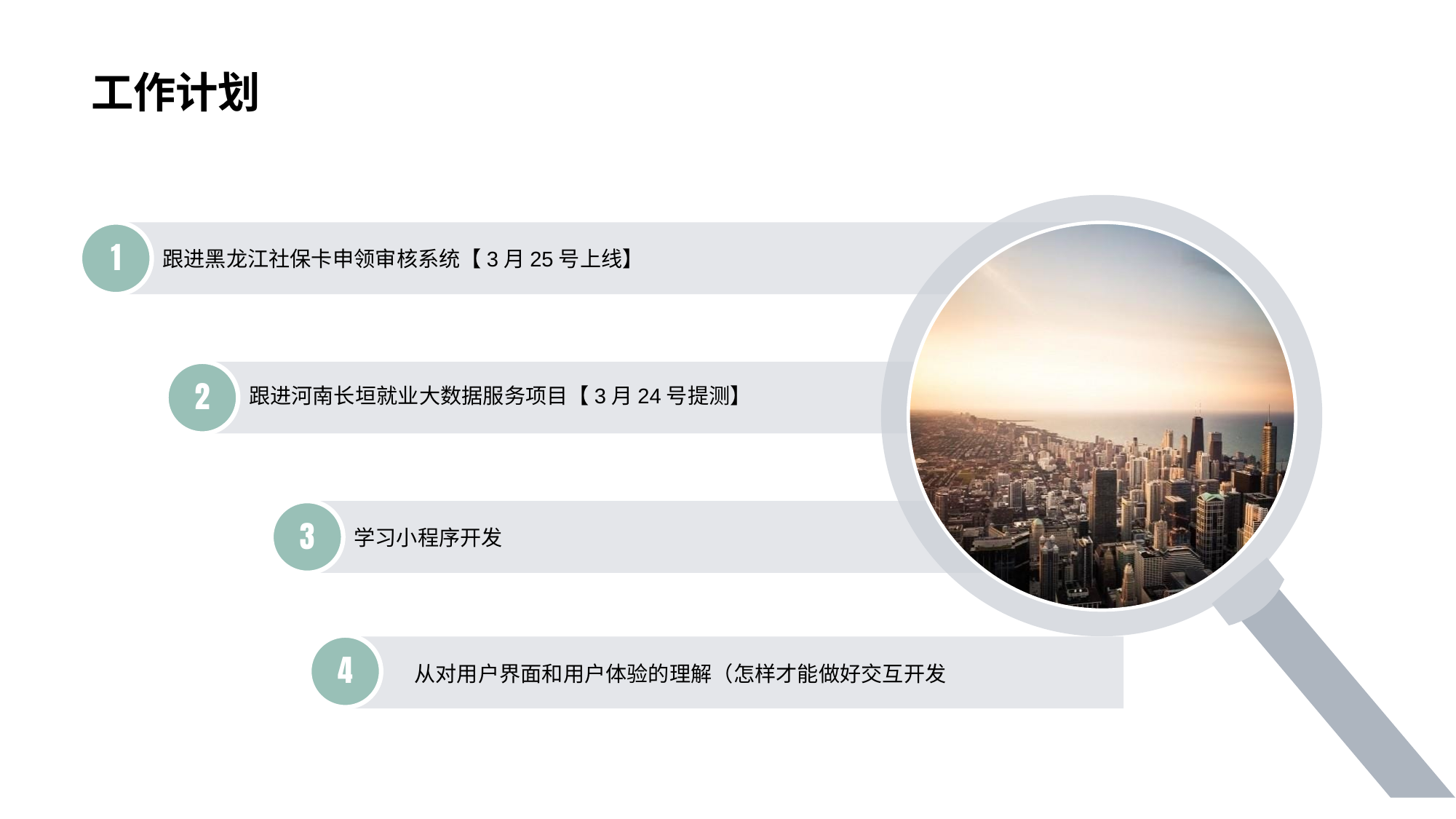

# 工作计划

1

跟进黑龙江社保卡申领审核系统【3月25号上线】
2

跟进河南长垣就业大数据服务项目【3月24号提测】
3

学习小程序开发
4

 从对用户界面和用户体验的理解（怎样才能做好交互开发
26